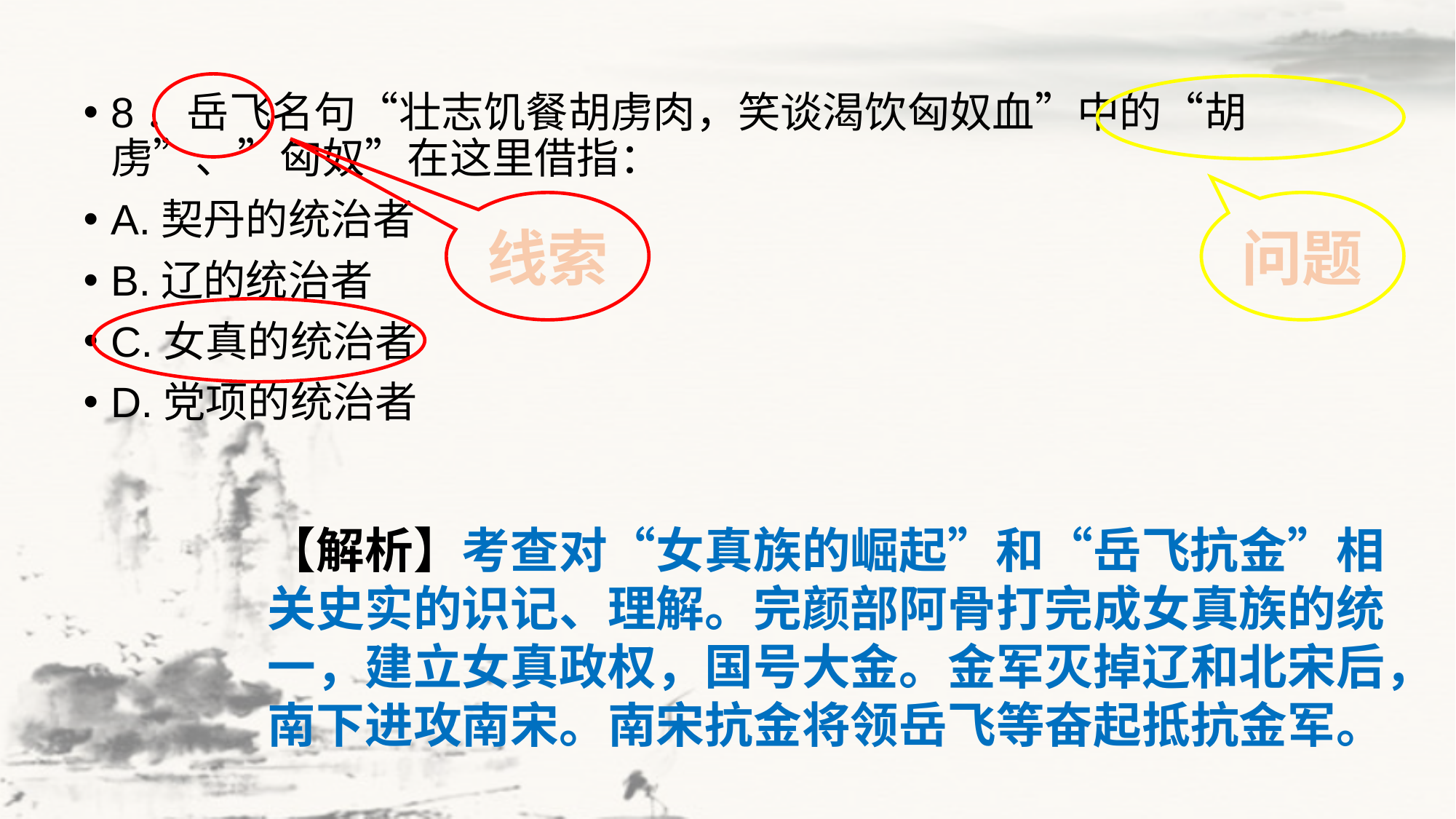

8．岳飞名句“壮志饥餐胡虏肉，笑谈渴饮匈奴血”中的“胡虏”、”匈奴”在这里借指：
A.契丹的统治者
B.辽的统治者
C.女真的统治者
D.党项的统治者
线索
问题

【解析】考查对“女真族的崛起”和“岳飞抗金”相关史实的识记、理解。完颜部阿骨打完成女真族的统一，建立女真政权，国号大金。金军灭掉辽和北宋后，南下进攻南宋。南宋抗金将领岳飞等奋起抵抗金军。